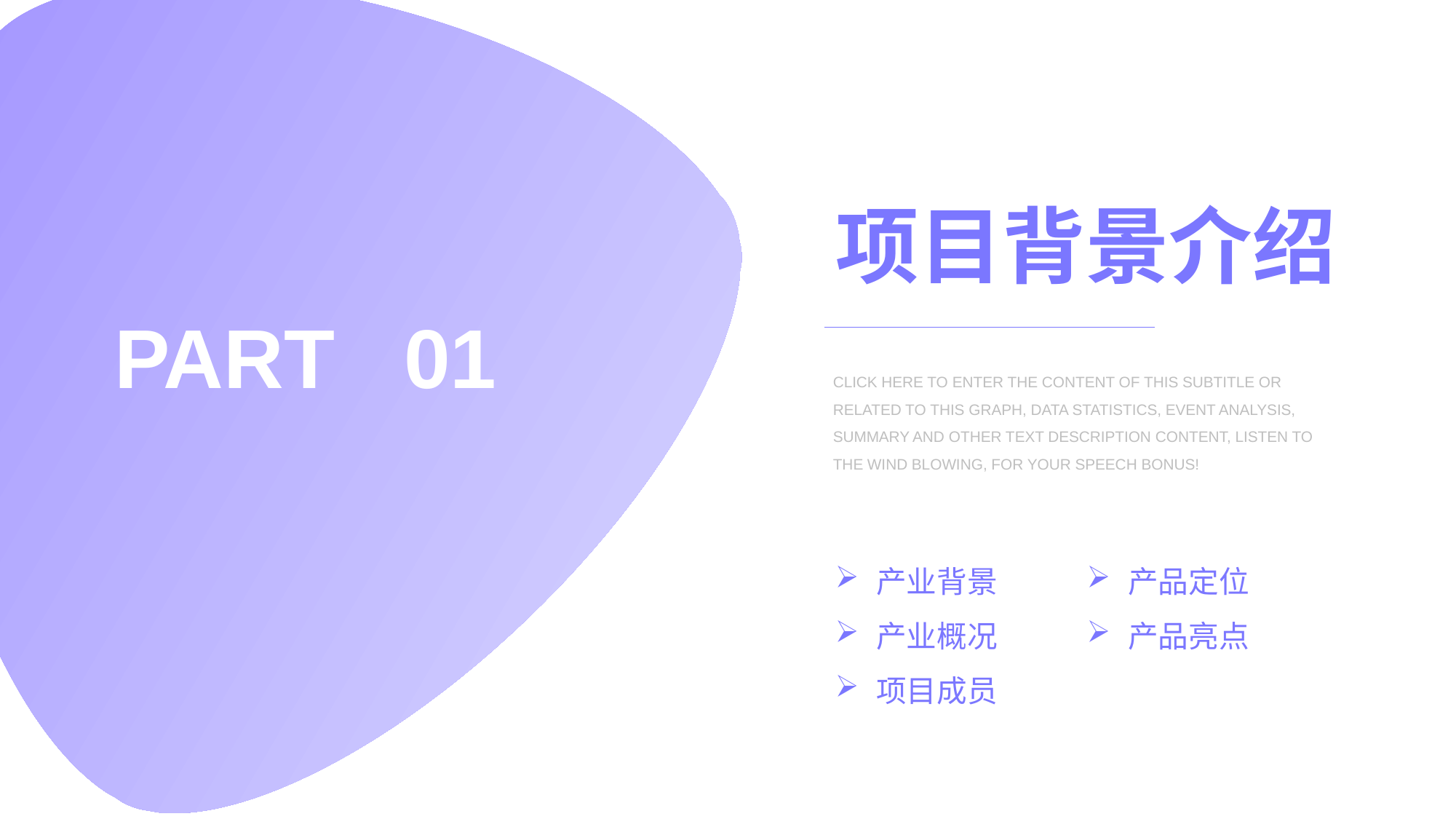

项目背景介绍
PART   01
CLICK HERE TO ENTER THE CONTENT OF THIS SUBTITLE OR RELATED TO THIS GRAPH, DATA STATISTICS, EVENT ANALYSIS, SUMMARY AND OTHER TEXT DESCRIPTION CONTENT, LISTEN TO THE WIND BLOWING, FOR YOUR SPEECH BONUS!
产业背景
产业概况
项目成员
产品定位
产品亮点